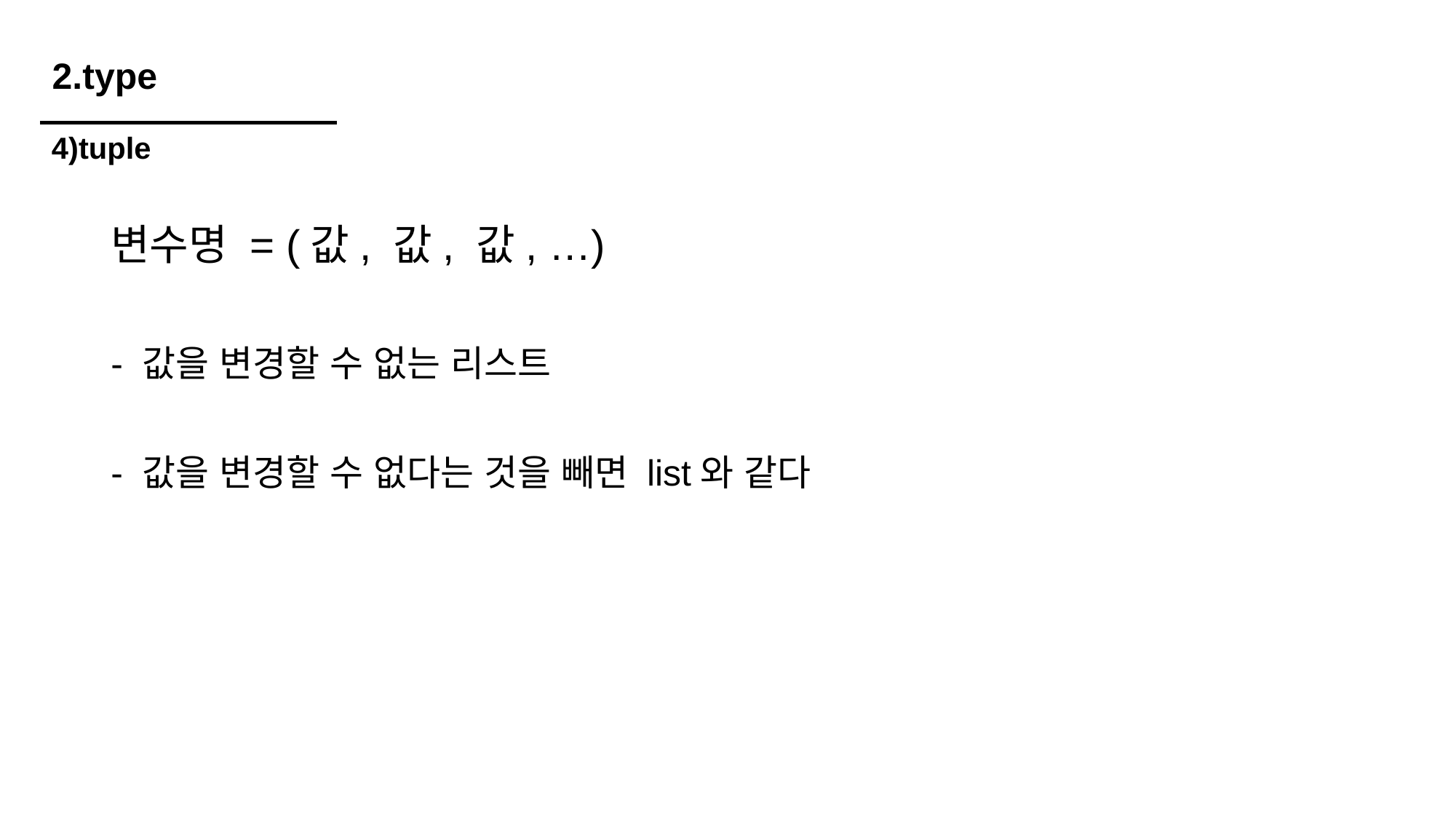

# 2.type
4)tuple
변수명 = (값, 값, 값, …)

- 값을 변경할 수 없는 리스트

- 값을 변경할 수 없다는 것을 빼면 list와 같다